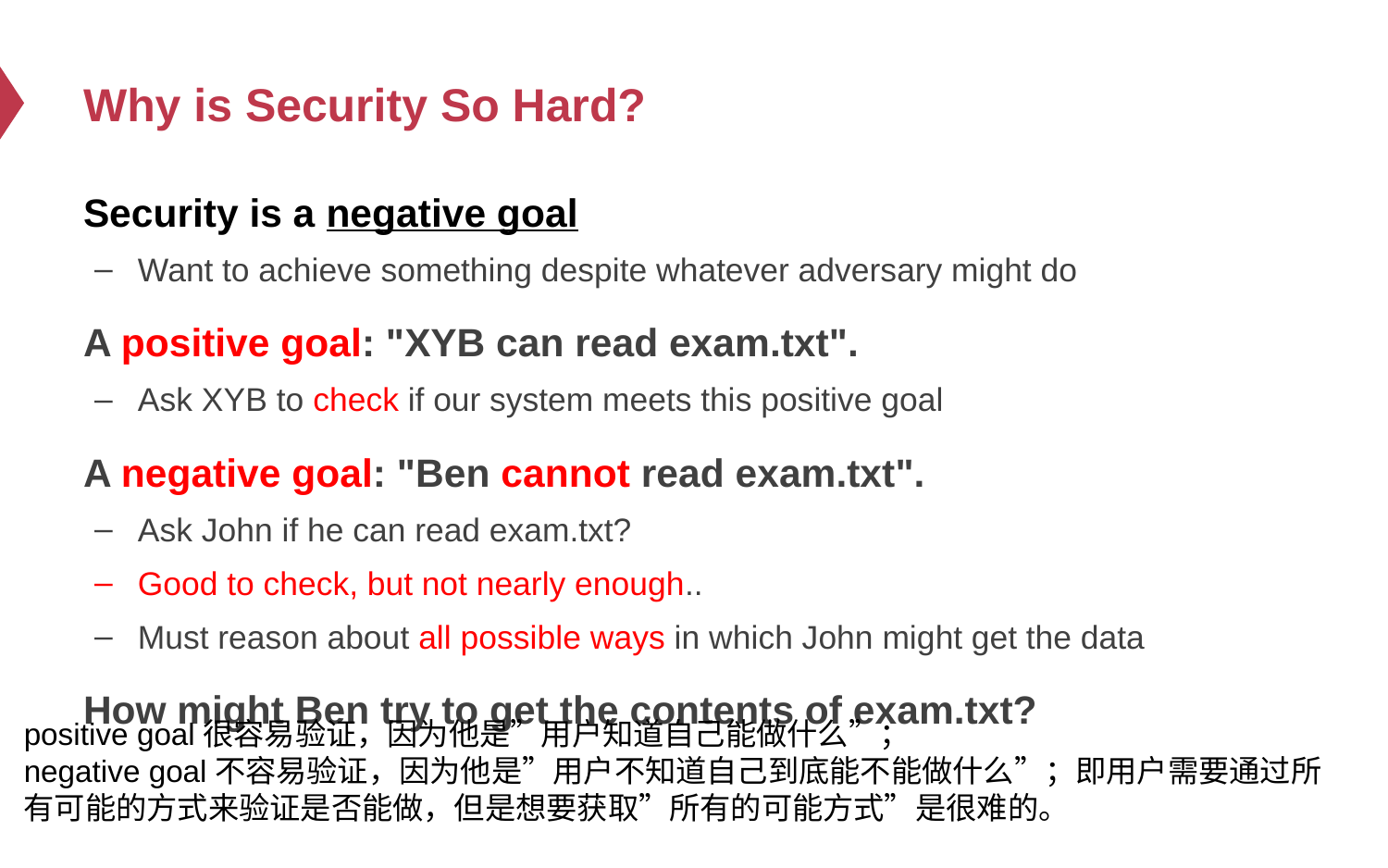

# Why is Security So Hard?
Security is a negative goal
Want to achieve something despite whatever adversary might do
A positive goal: "XYB can read exam.txt".
Ask XYB to check if our system meets this positive goal
A negative goal: "Ben cannot read exam.txt".
Ask John if he can read exam.txt?
Good to check, but not nearly enough..
Must reason about all possible ways in which John might get the data
How might Ben try to get the contents of exam.txt?
positive goal很容易验证，因为他是”用户知道自己能做什么”；
negative goal不容易验证，因为他是”用户不知道自己到底能不能做什么”；即用户需要通过所有可能的方式来验证是否能做，但是想要获取”所有的可能方式”是很难的。
24